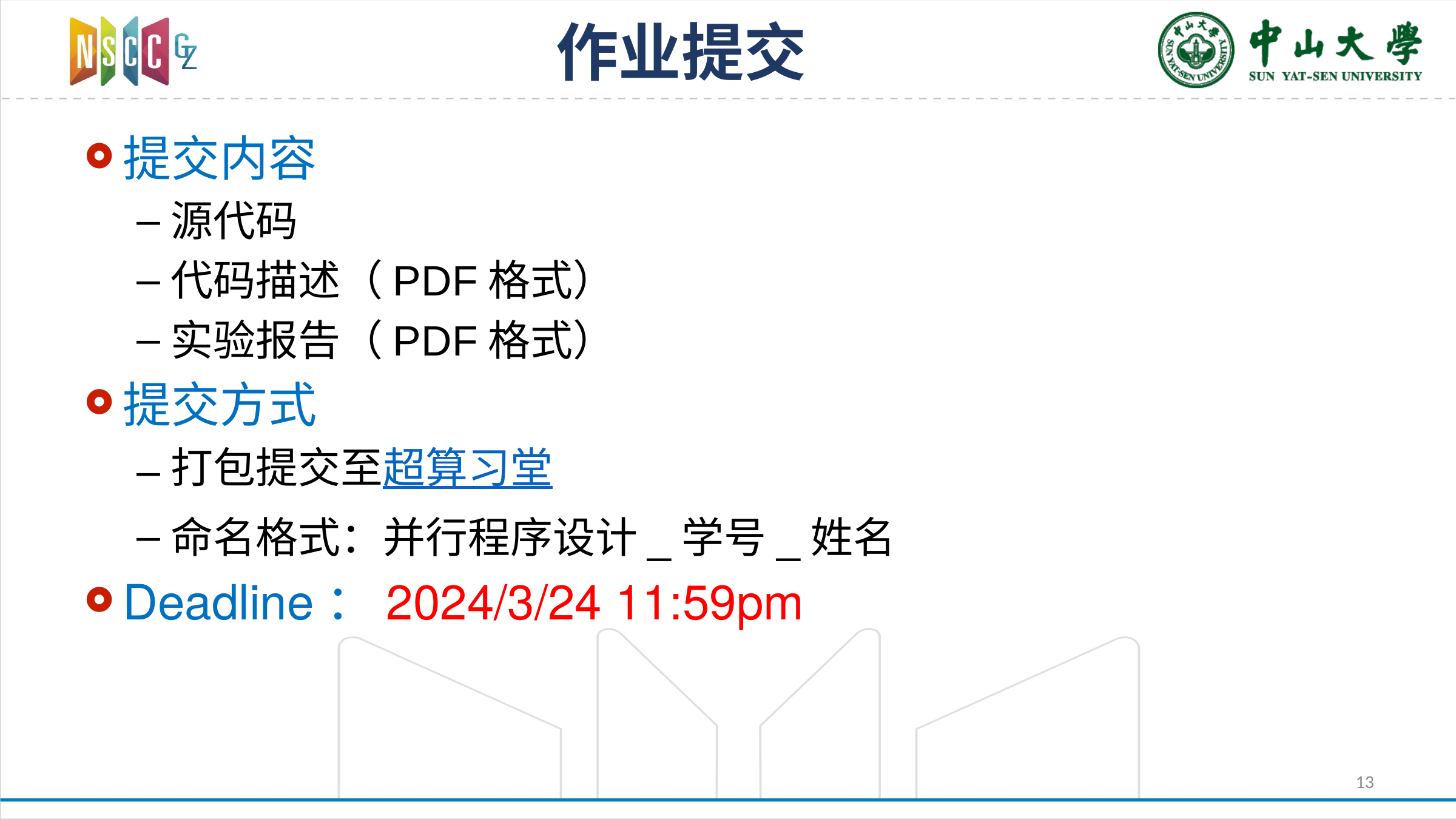

# 作业提交
提交内容
源代码
代码描述（PDF格式）
实验报告（PDF格式）
提交方式
打包提交至超算习堂
命名格式：并行程序设计_学号_姓名
Deadline：2024/3/24 11:59pm

13